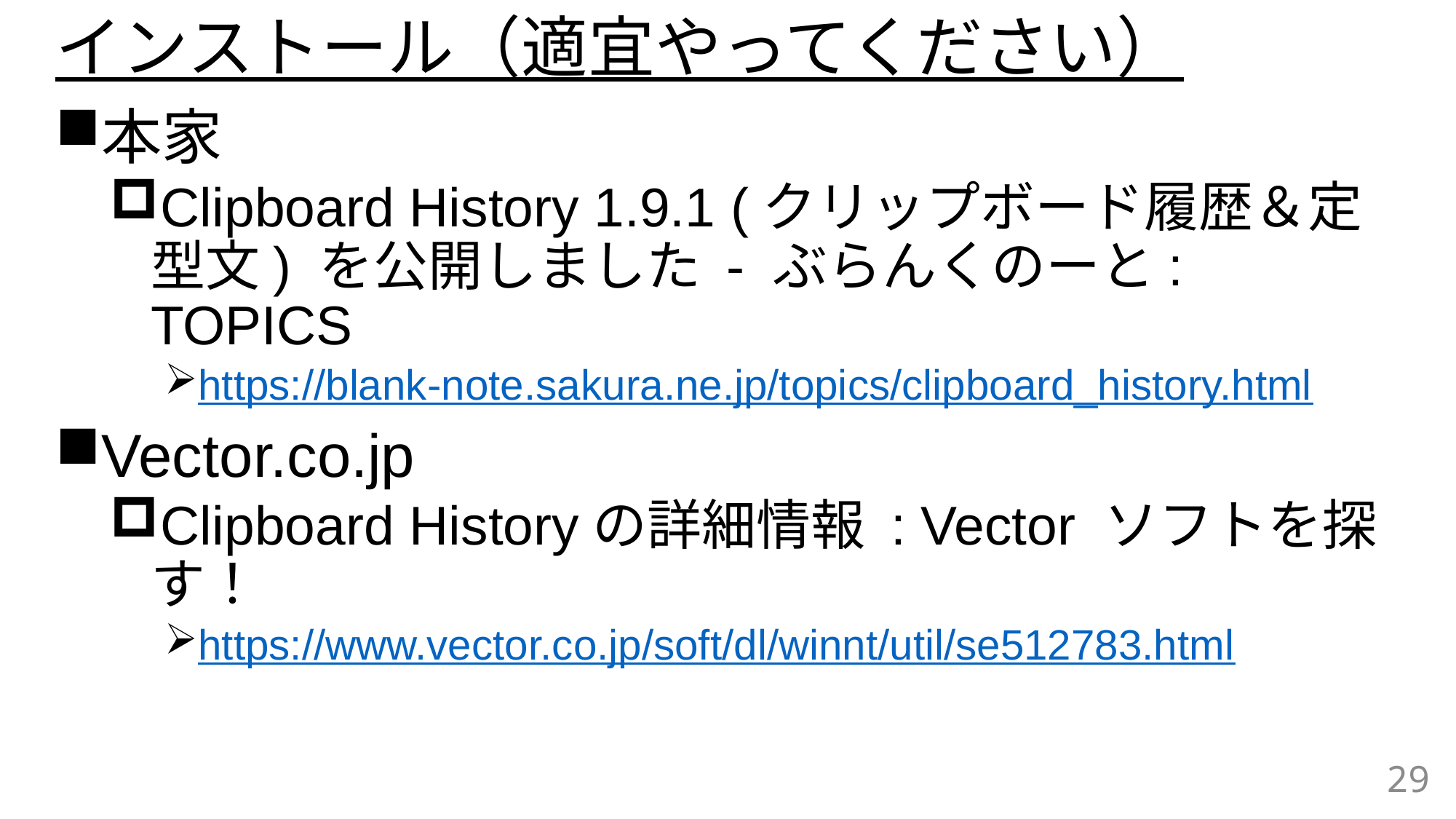

# インストール（適宜やってください）
本家
Clipboard History 1.9.1 (クリップボード履歴＆定型文) を公開しました - ぶらんくのーと: TOPICS
https://blank-note.sakura.ne.jp/topics/clipboard_history.html
Vector.co.jp
Clipboard Historyの詳細情報 : Vector ソフトを探す！
https://www.vector.co.jp/soft/dl/winnt/util/se512783.html
29